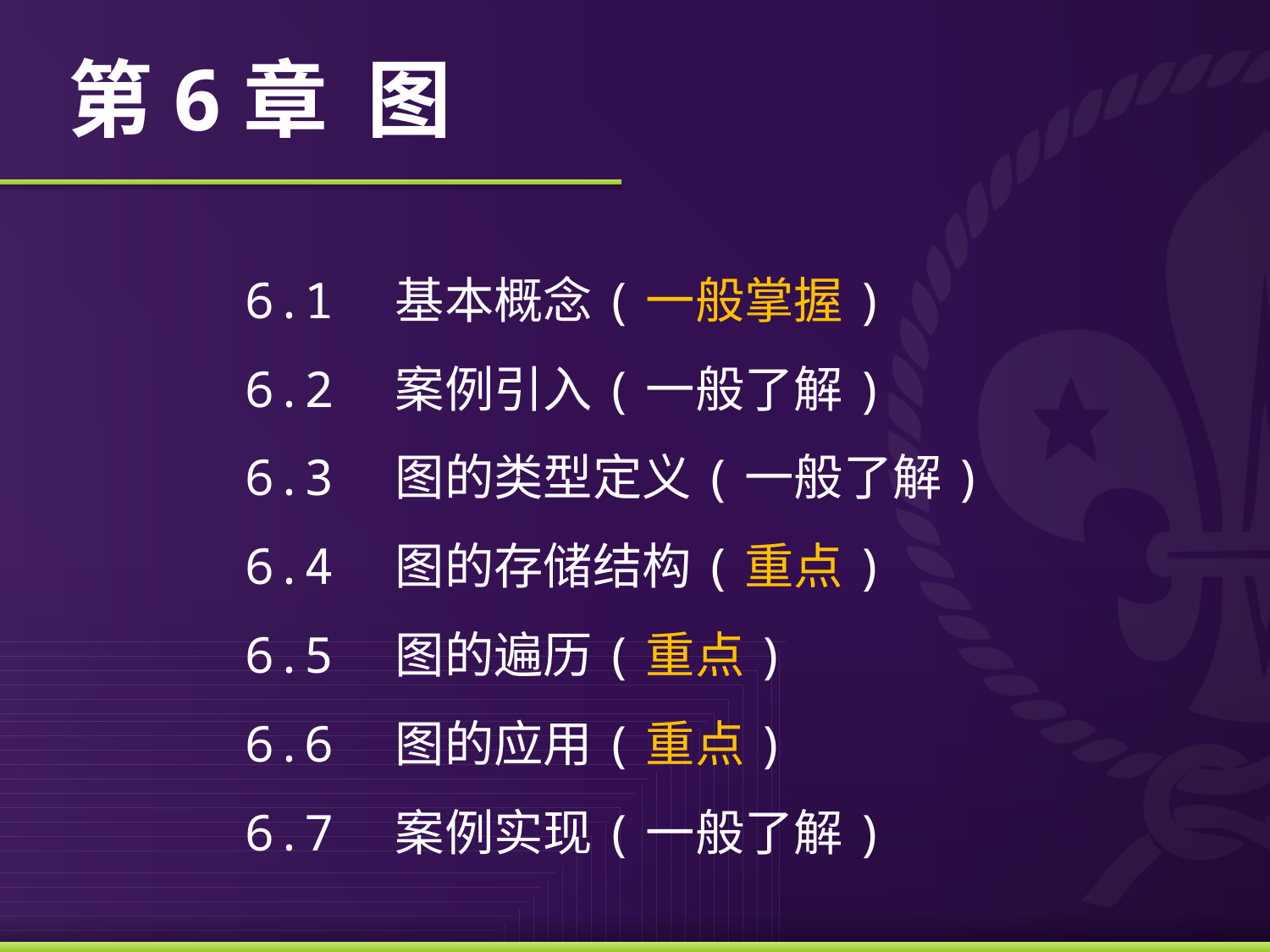

# 第6章  图

6.1　基本概念(一般掌握)
6.2　案例引入(一般了解)
6.3　图的类型定义(一般了解)
6.4　图的存储结构(重点)
6.5　图的遍历(重点)
6.6　图的应用(重点)
6.7　案例实现(一般了解)